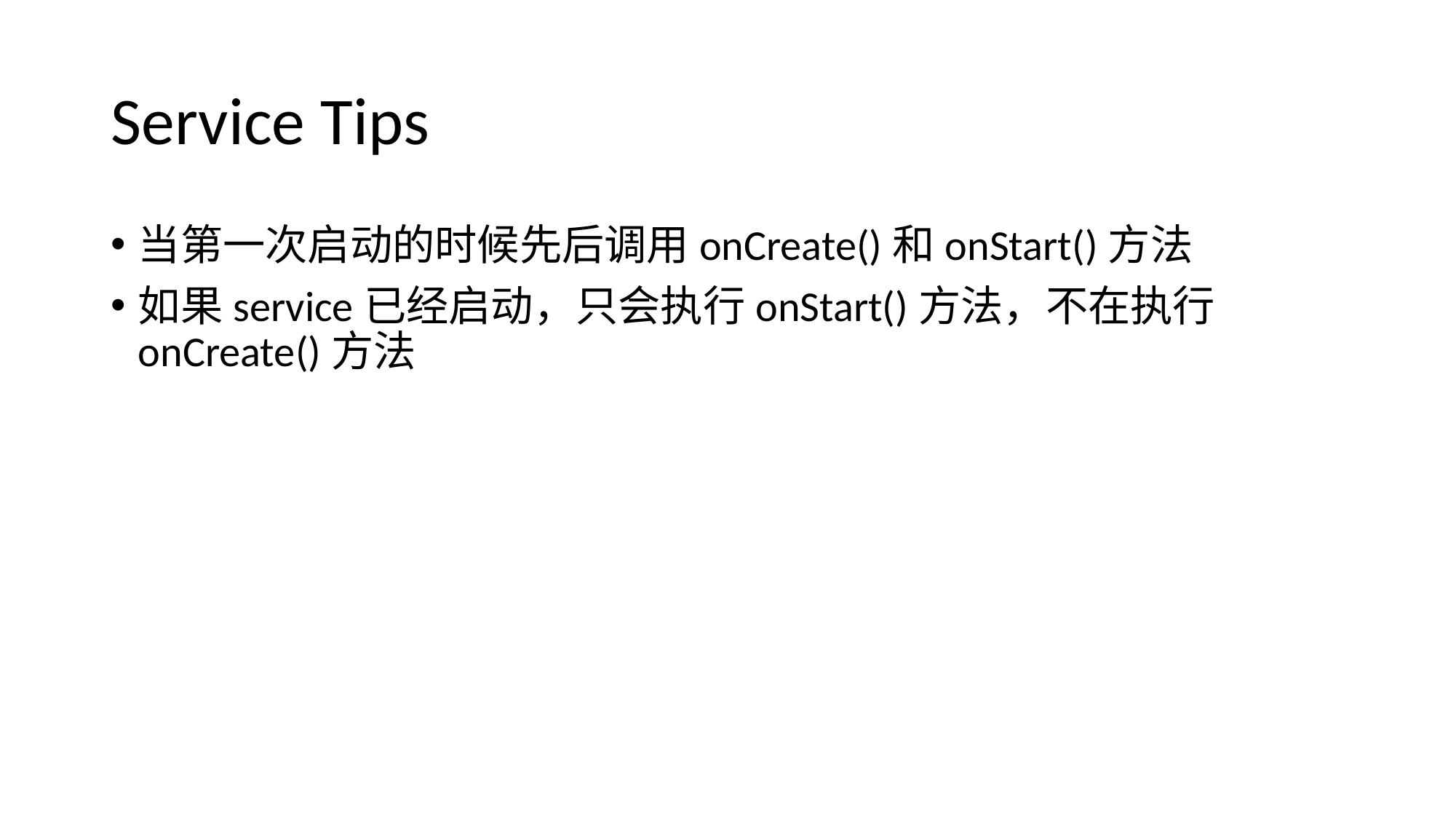

# Service Tips
当第一次启动的时候先后调用onCreate()和onStart()方法
如果service已经启动，只会执行onStart()方法，不在执行onCreate()方法